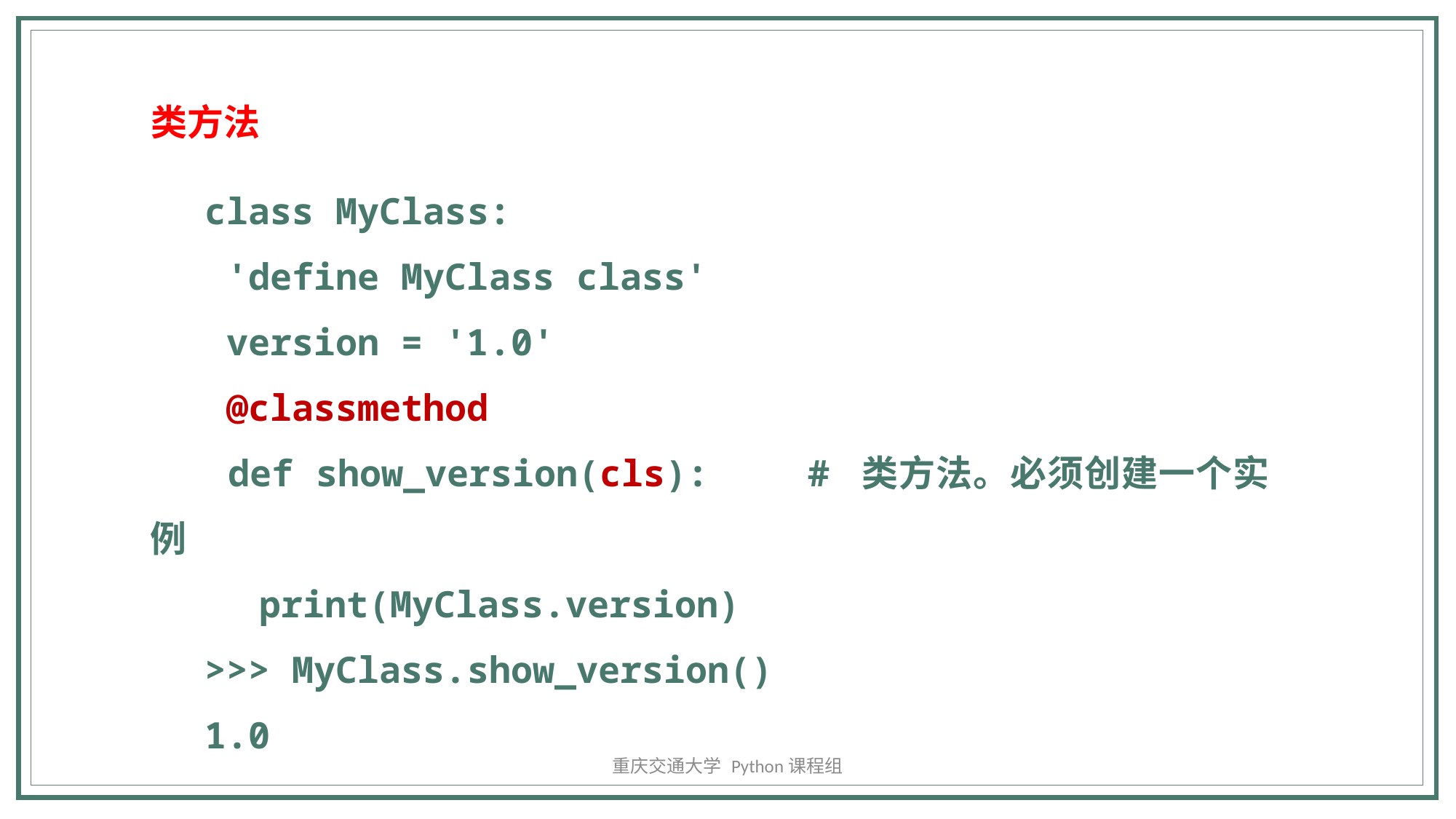

类方法
class MyClass:
 'define MyClass class'
 version = '1.0'
 @classmethod
 def show_version(cls): 	# 类方法。必须创建一个实例
 	print(MyClass.version)
>>> MyClass.show_version()
1.0
重庆交通大学 Python课程组